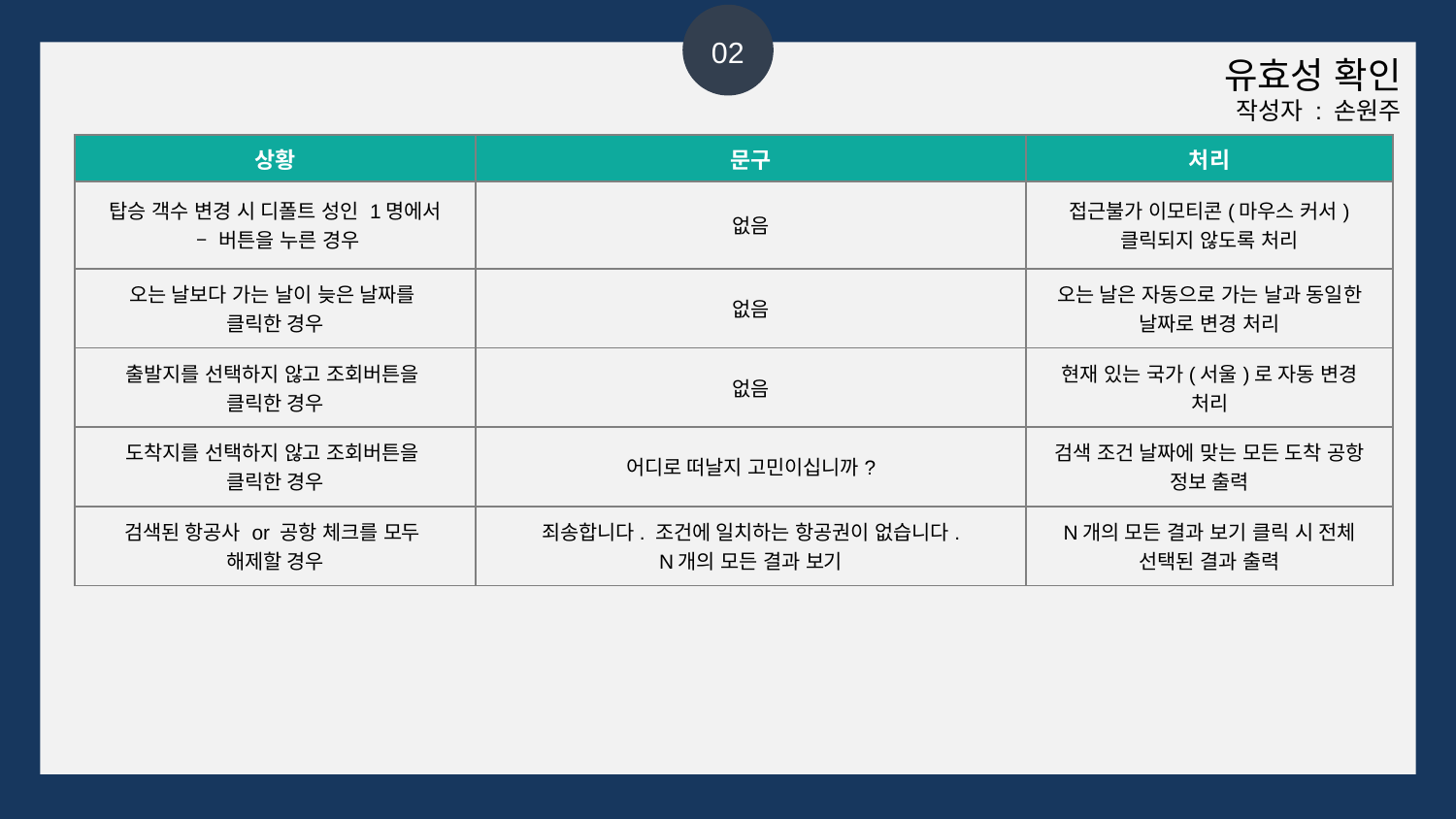

02

유효성 확인
작성자 : 손원주
| 상황 | 문구 | 처리 |
| --- | --- | --- |
| 탑승 객수 변경 시 디폴트 성인 1명에서 – 버튼을 누른 경우 | 없음 | 접근불가 이모티콘(마우스 커서) 클릭되지 않도록 처리 |
| 오는 날보다 가는 날이 늦은 날짜를 클릭한 경우 | 없음 | 오는 날은 자동으로 가는 날과 동일한 날짜로 변경 처리 |
| 출발지를 선택하지 않고 조회버튼을 클릭한 경우 | 없음 | 현재 있는 국가(서울)로 자동 변경 처리 |
| 도착지를 선택하지 않고 조회버튼을 클릭한 경우 | 어디로 떠날지 고민이십니까? | 검색 조건 날짜에 맞는 모든 도착 공항 정보 출력 |
| 검색된 항공사 or 공항 체크를 모두 해제할 경우 | 죄송합니다. 조건에 일치하는 항공권이 없습니다. N개의 모든 결과 보기 | N개의 모든 결과 보기 클릭 시 전체 선택된 결과 출력 |